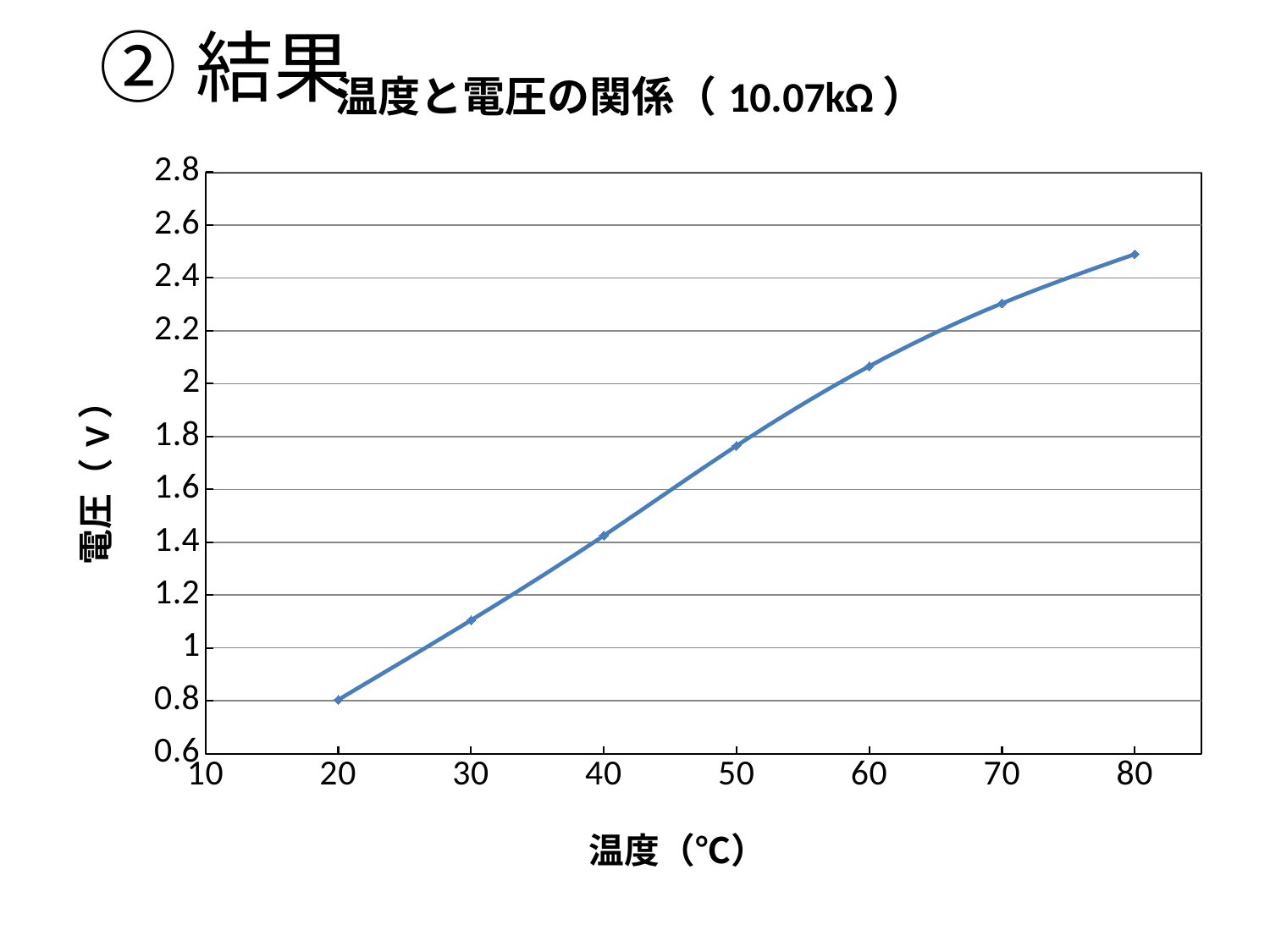

# ②結果

### Chart: 温度と電圧の関係（10.07kΩ）

| Category |  |
|---|---|